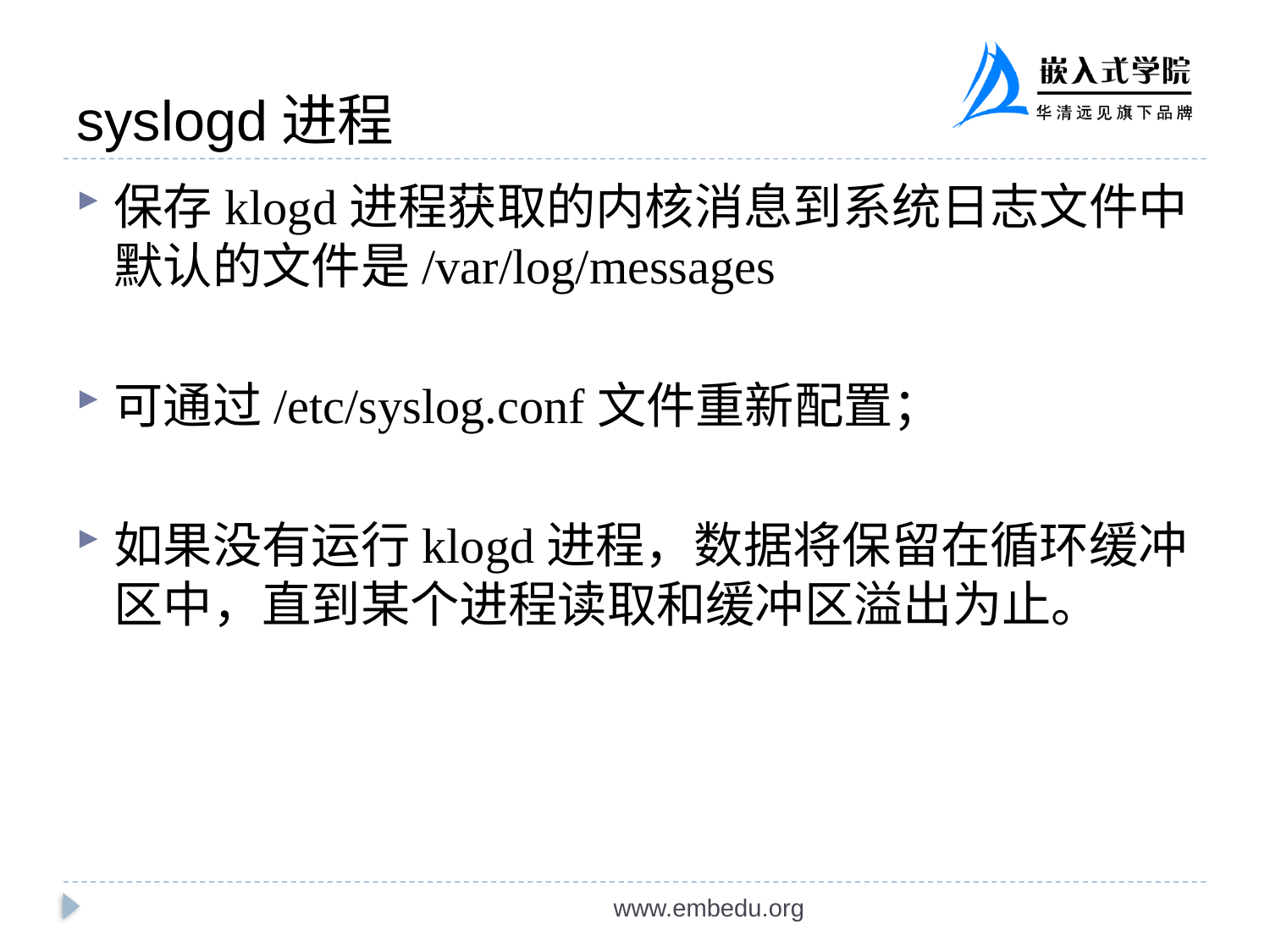

# syslogd进程
保存klogd进程获取的内核消息到系统日志文件中默认的文件是/var/log/messages

可通过/etc/syslog.conf文件重新配置；

如果没有运行klogd进程，数据将保留在循环缓冲区中，直到某个进程读取和缓冲区溢出为止。
www.embedu.org